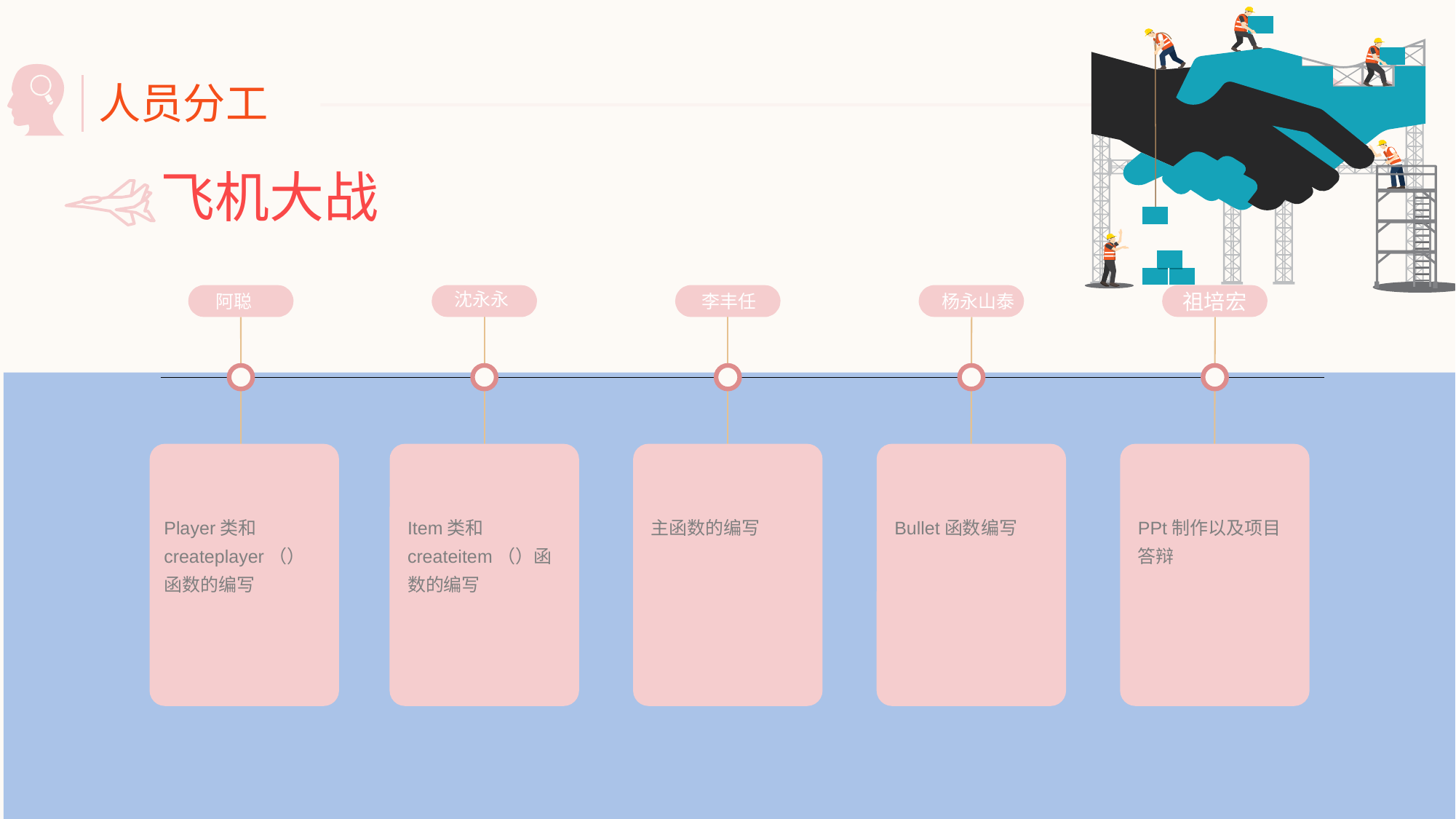

人员分工
飞机大战
沈永永

Item类和createitem（）函数的编写
阿聪

Player类和createplayer（）函数的编写
李丰任

主函数的编写
杨永山泰

Bullet函数编写

PPt制作以及项目答辩

祖培宏